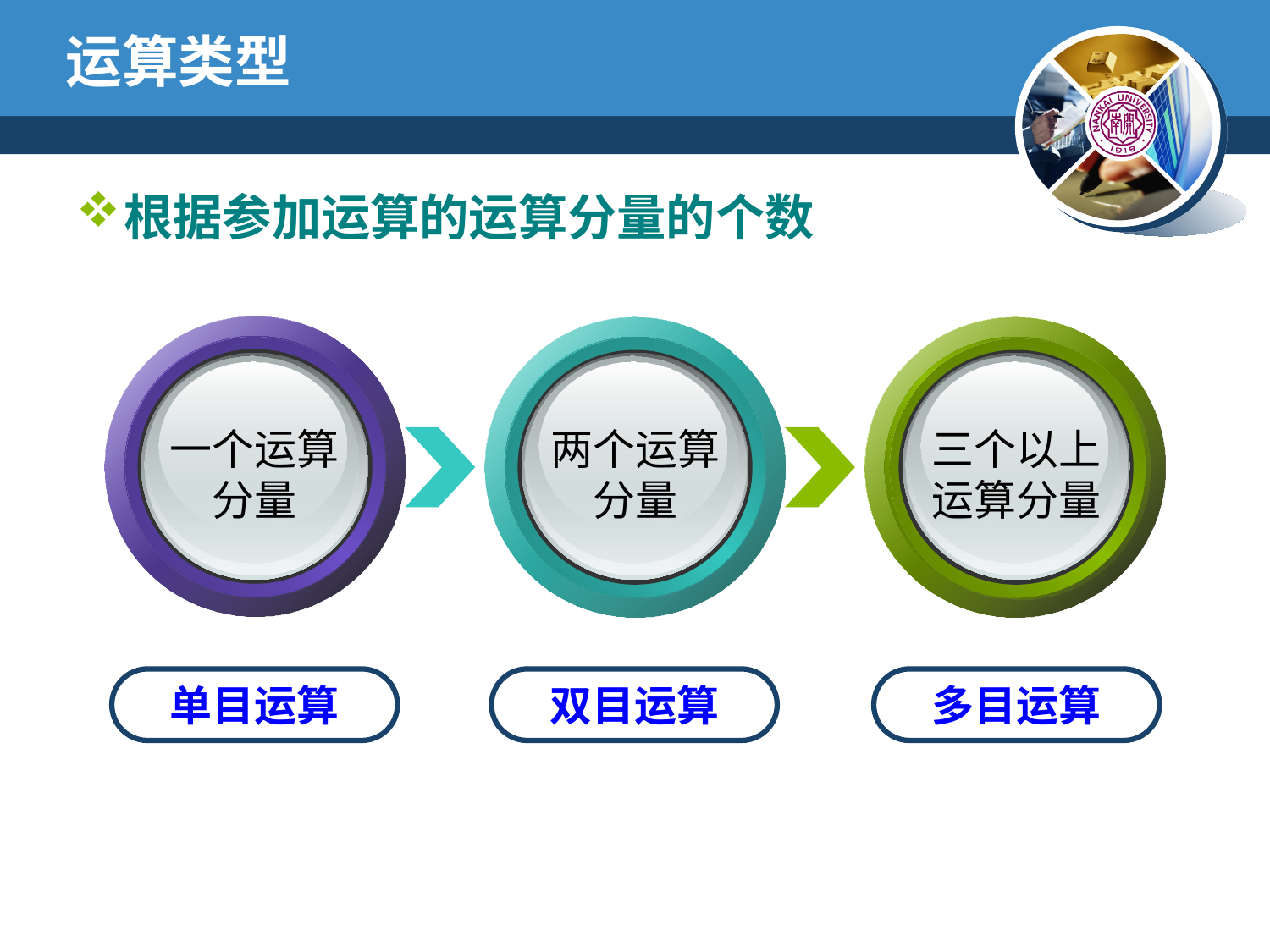

# 运算类型
根据参加运算的运算分量的个数

一个运算
分量
两个运算
分量
三个以上
运算分量

单目运算
双目运算
多目运算